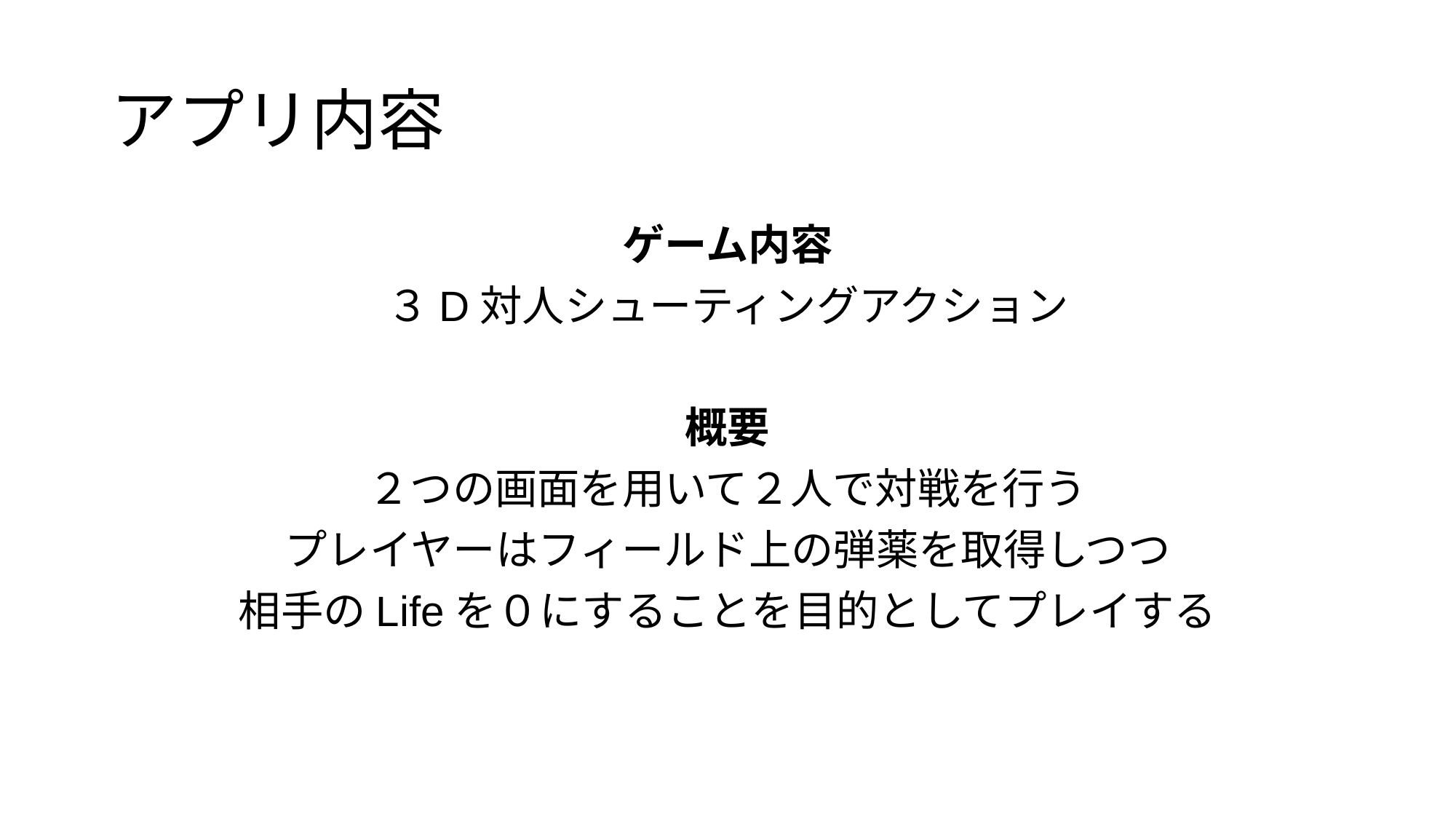

# アプリ内容
ゲーム内容
３D対人シューティングアクション

概要
２つの画面を用いて２人で対戦を行う
プレイヤーはフィールド上の弾薬を取得しつつ
相手のLifeを０にすることを目的としてプレイする